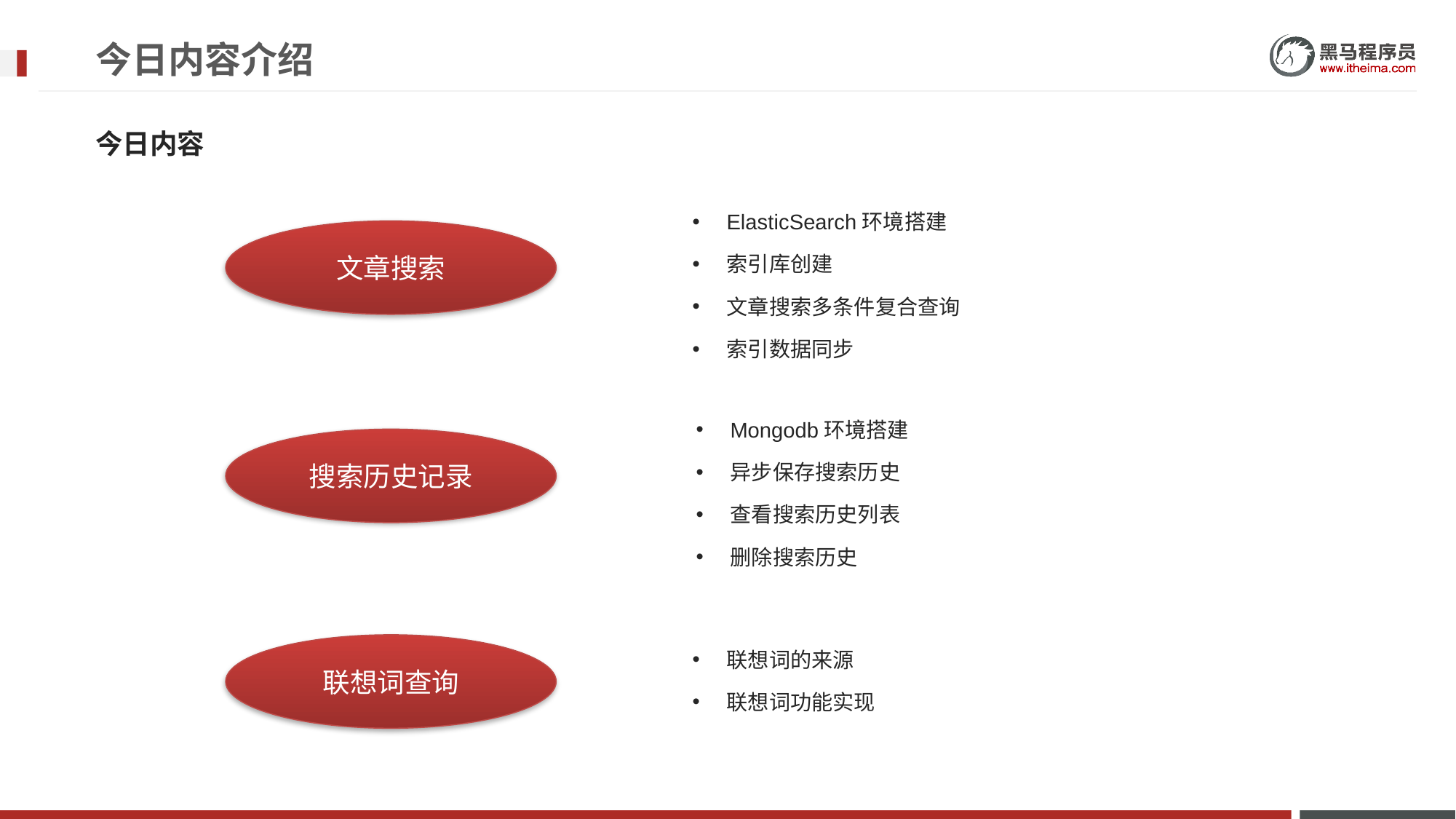

# 今日内容介绍
今日内容
ElasticSearch环境搭建
索引库创建
文章搜索多条件复合查询
索引数据同步
文章搜索
Mongodb环境搭建
异步保存搜索历史
查看搜索历史列表
删除搜索历史
搜索历史记录
联想词的来源
联想词功能实现
联想词查询